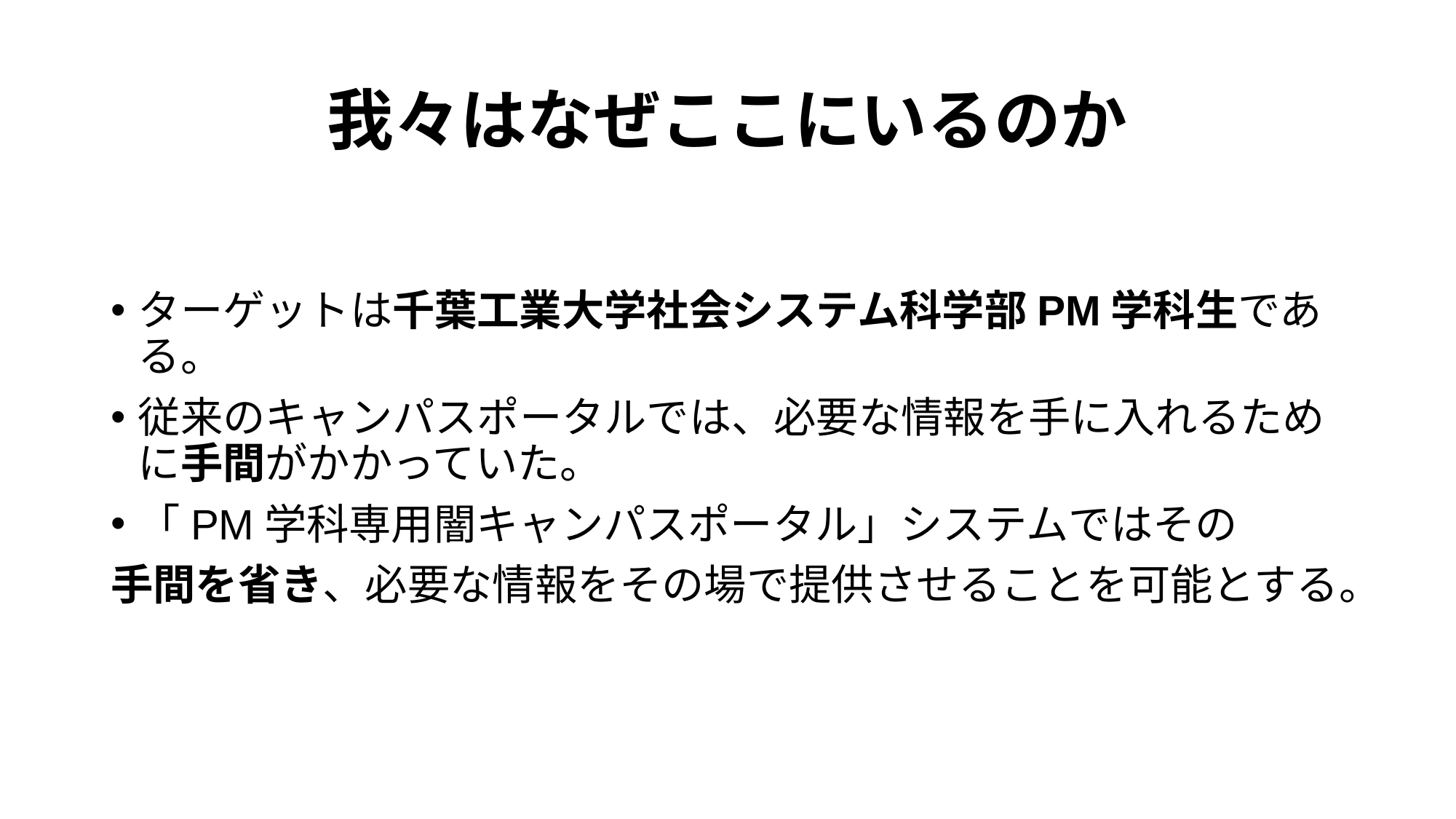

# 我々はなぜここにいるのか

ターゲットは千葉工業大学社会システム科学部PM学科生である。
従来のキャンパスポータルでは、必要な情報を手に入れるために手間がかかっていた。
「PM学科専用闇キャンパスポータル」システムではその
手間を省き、必要な情報をその場で提供させることを可能とする。